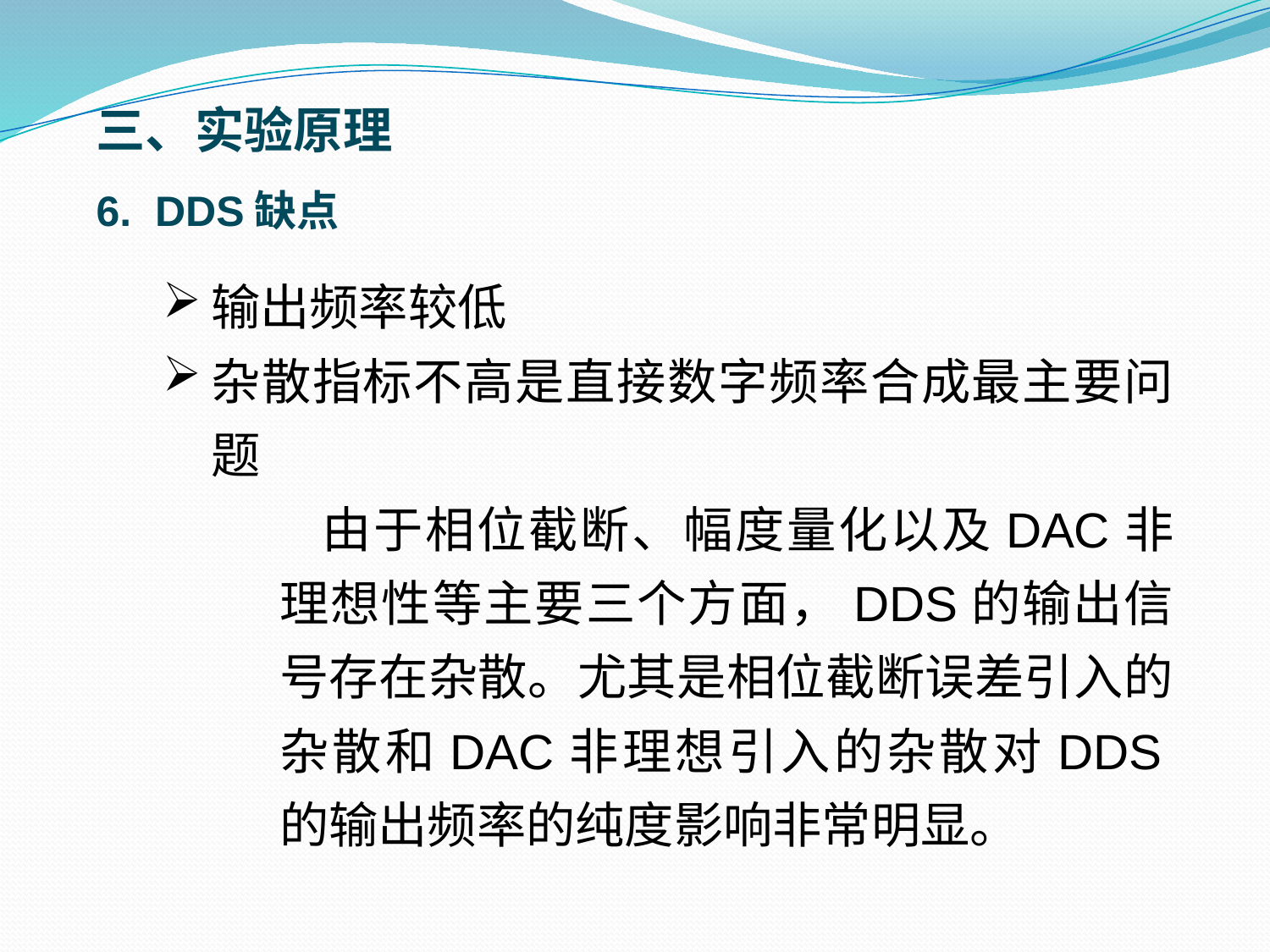

三、实验原理
6.  DDS缺点
输出频率较低
杂散指标不高是直接数字频率合成最主要问题
由于相位截断、幅度量化以及DAC非理想性等主要三个方面，DDS的输出信号存在杂散。尤其是相位截断误差引入的杂散和DAC非理想引入的杂散对DDS的输出频率的纯度影响非常明显。